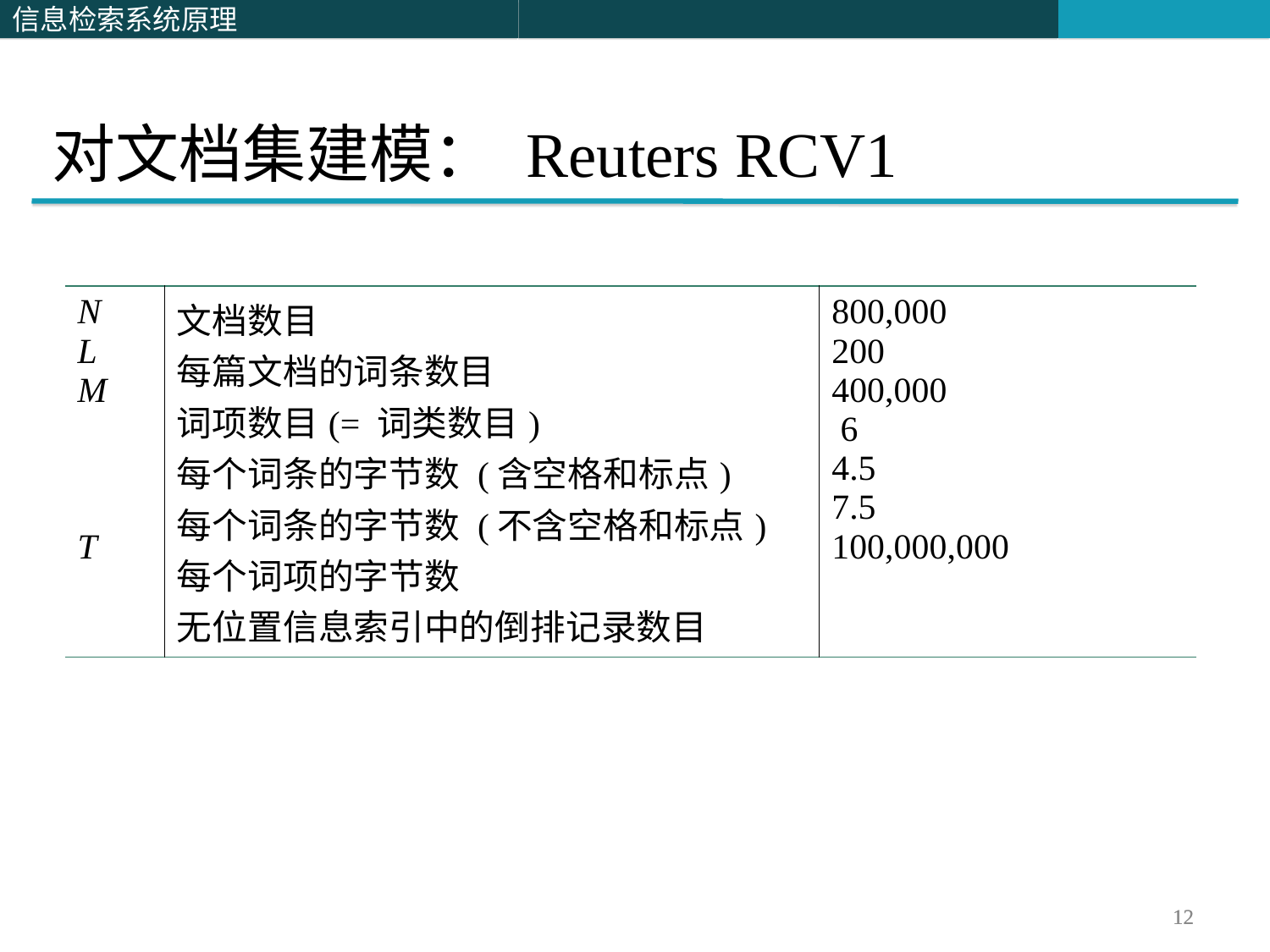

对文档集建模： Reuters RCV1
| N L M T | 文档数目 每篇文档的词条数目 词项数目(= 词类数目) 每个词条的字节数 (含空格和标点) 每个词条的字节数 (不含空格和标点) 每个词项的字节数 无位置信息索引中的倒排记录数目 | 800,000 200 400,000 6 4.5 7.5 100,000,000 |
| --- | --- | --- |

12
12